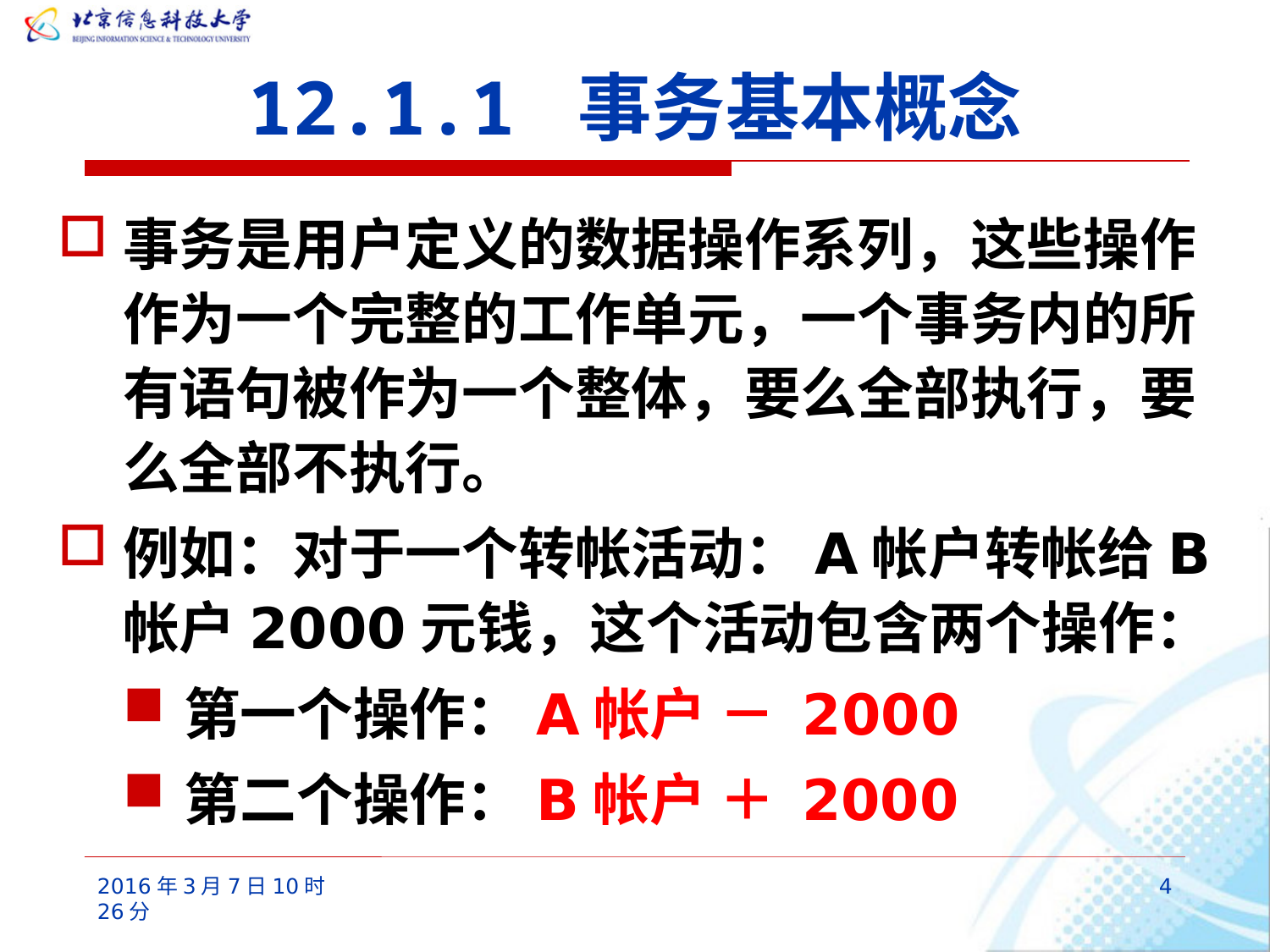

# 12.1.1 事务基本概念
事务是用户定义的数据操作系列，这些操作作为一个完整的工作单元，一个事务内的所有语句被作为一个整体，要么全部执行，要么全部不执行。
例如：对于一个转帐活动：A帐户转帐给B帐户2000元钱，这个活动包含两个操作：
第一个操作：A帐户 － 2000
第二个操作：B帐户 ＋ 2000
2016年3月7日10时26分
4